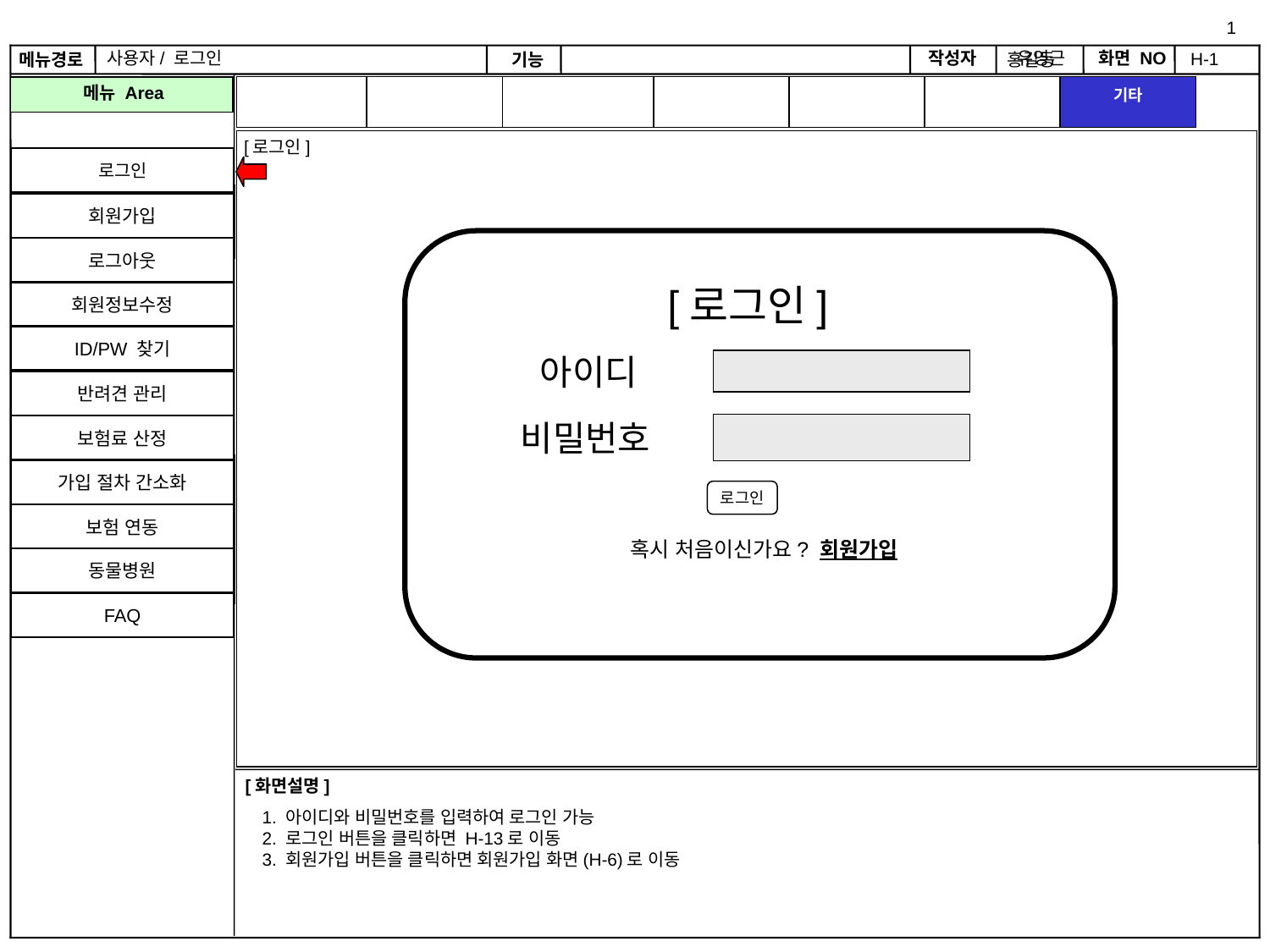

1

사용자/ 로그인
유영근
H-1
[로그인]
로그인

회원가입

로그아웃
[로그인]
회원정보수정
ID/PW 찾기
아이디

반려견 관리
비밀번호

보험료 산정
가입 절차 간소화
로그인
보험 연동
혹시 처음이신가요? 회원가입
동물병원
FAQ
1. 아이디와 비밀번호를 입력하여 로그인 가능
2. 로그인 버튼을 클릭하면 H-13로 이동
3. 회원가입 버튼을 클릭하면 회원가입 화면(H-6)로 이동